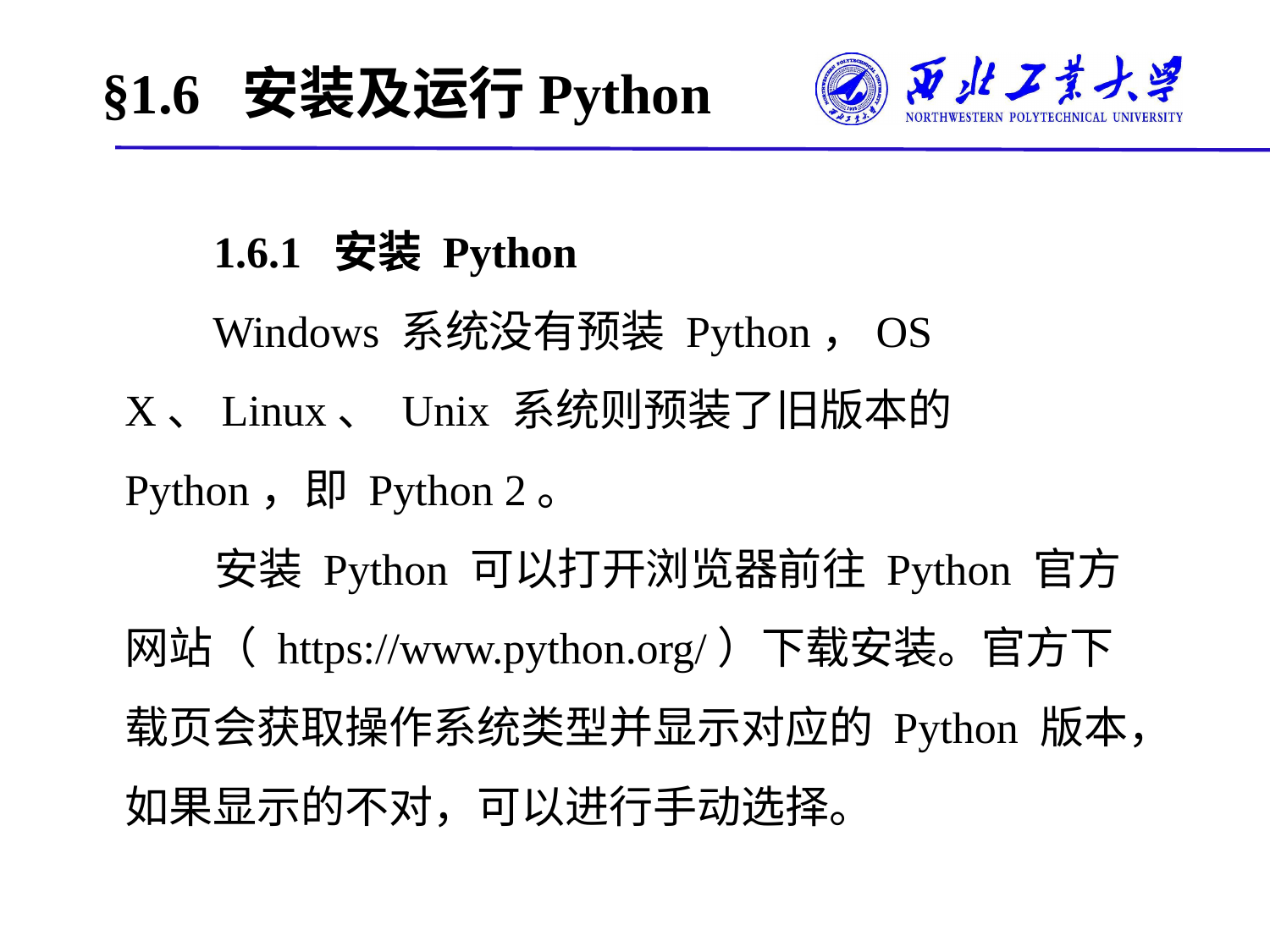

# §1.6  安装及运行Python
          1.6.1  安装 Python
        Windows 系统没有预装 Python，OS X、Linux、 Unix 系统则预装了旧版本的 Python，即 Python 2。
        安装 Python 可以打开浏览器前往 Python 官方网站（ https://www.python.org/）下载安装。官方下载页会获取操作系统类型并显示对应的 Python 版本，如果显示的不对，可以进行手动选择。